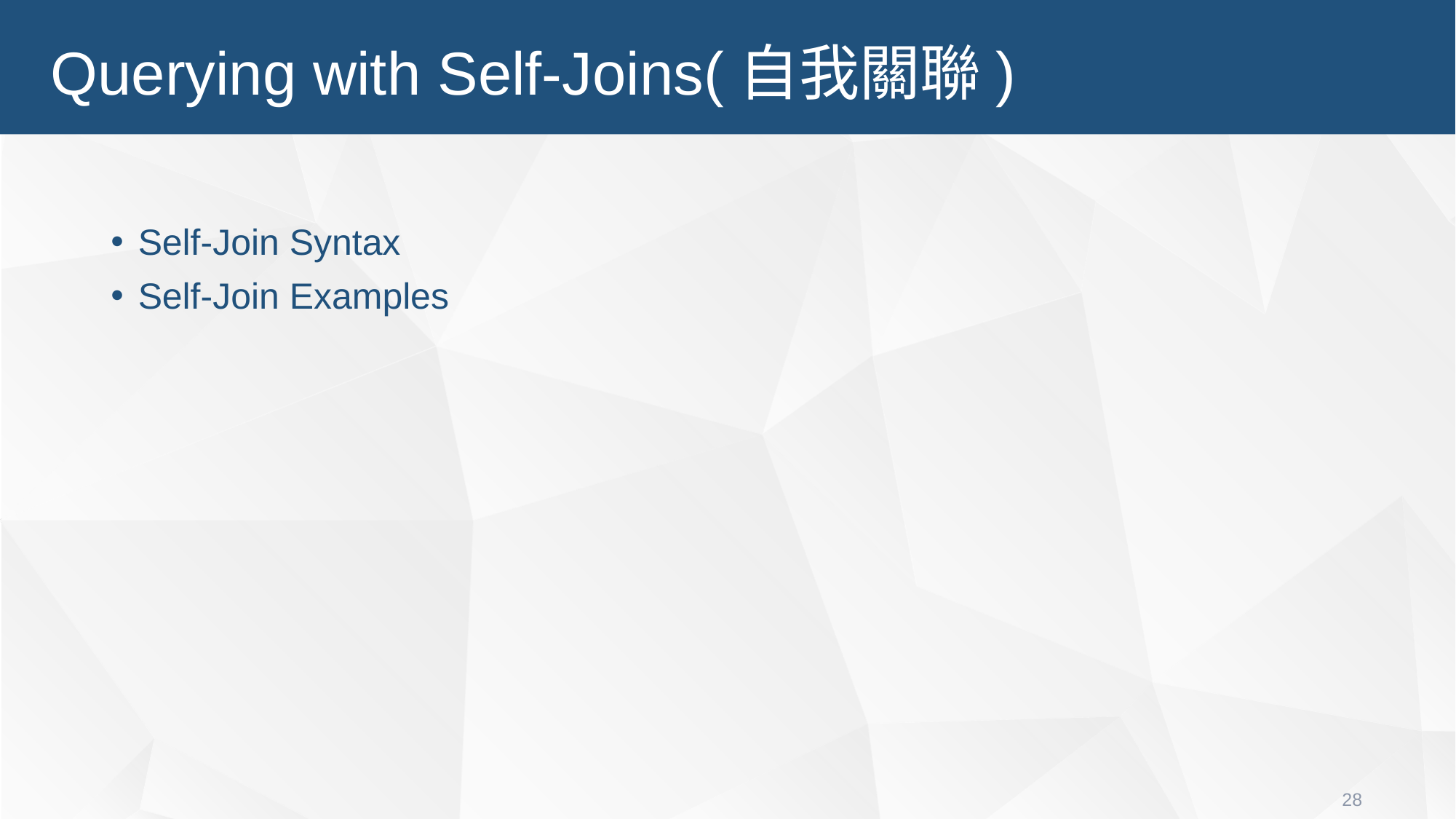

Querying with Self-Joins(自我關聯)
Self-Join Syntax
Self-Join Examples